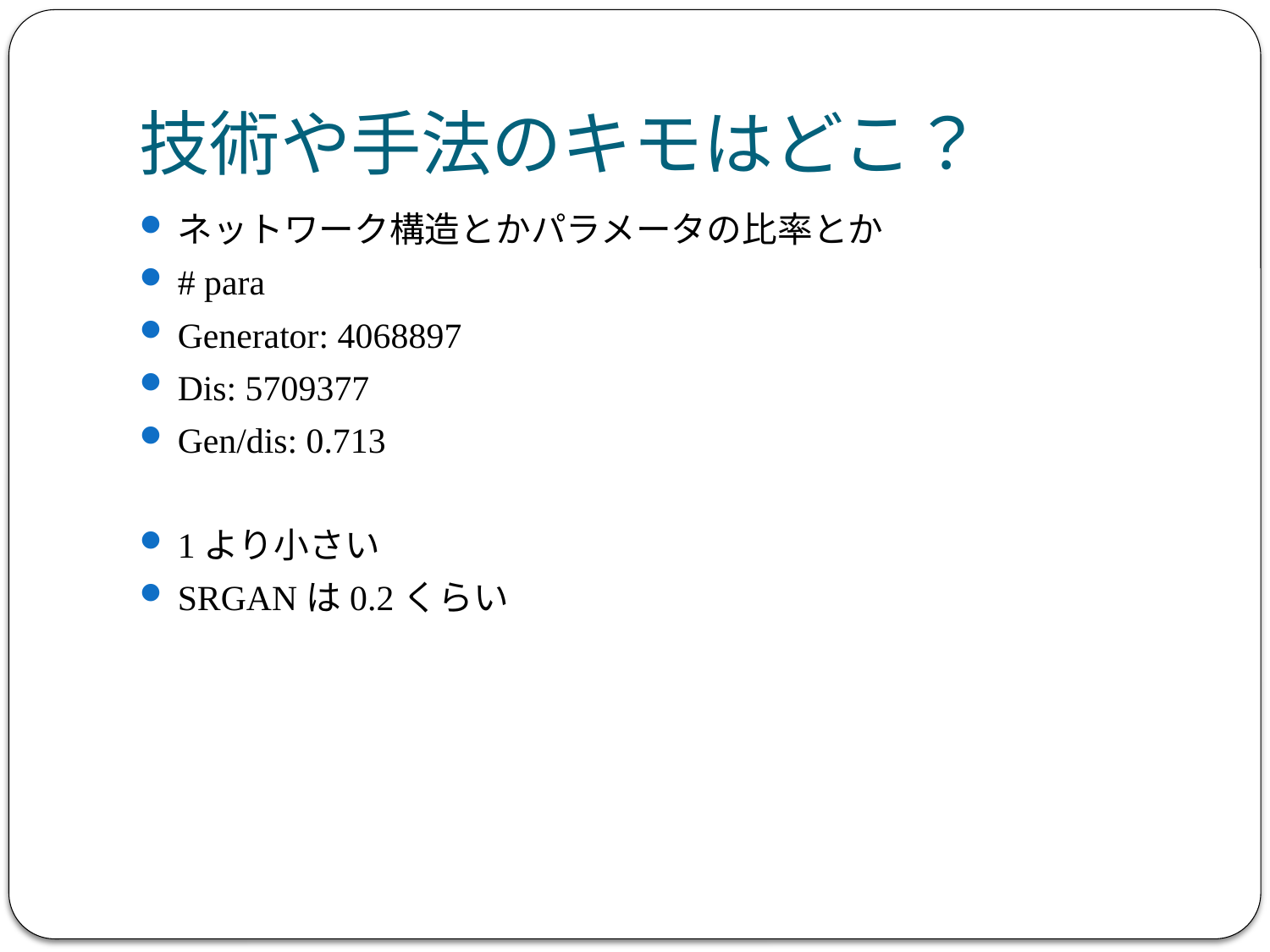

# 技術や手法のキモはどこ？
ネットワーク構造とかパラメータの比率とか
# para
Generator: 4068897
Dis: 5709377
Gen/dis: 0.713

1より小さい
SRGANは0.2くらい